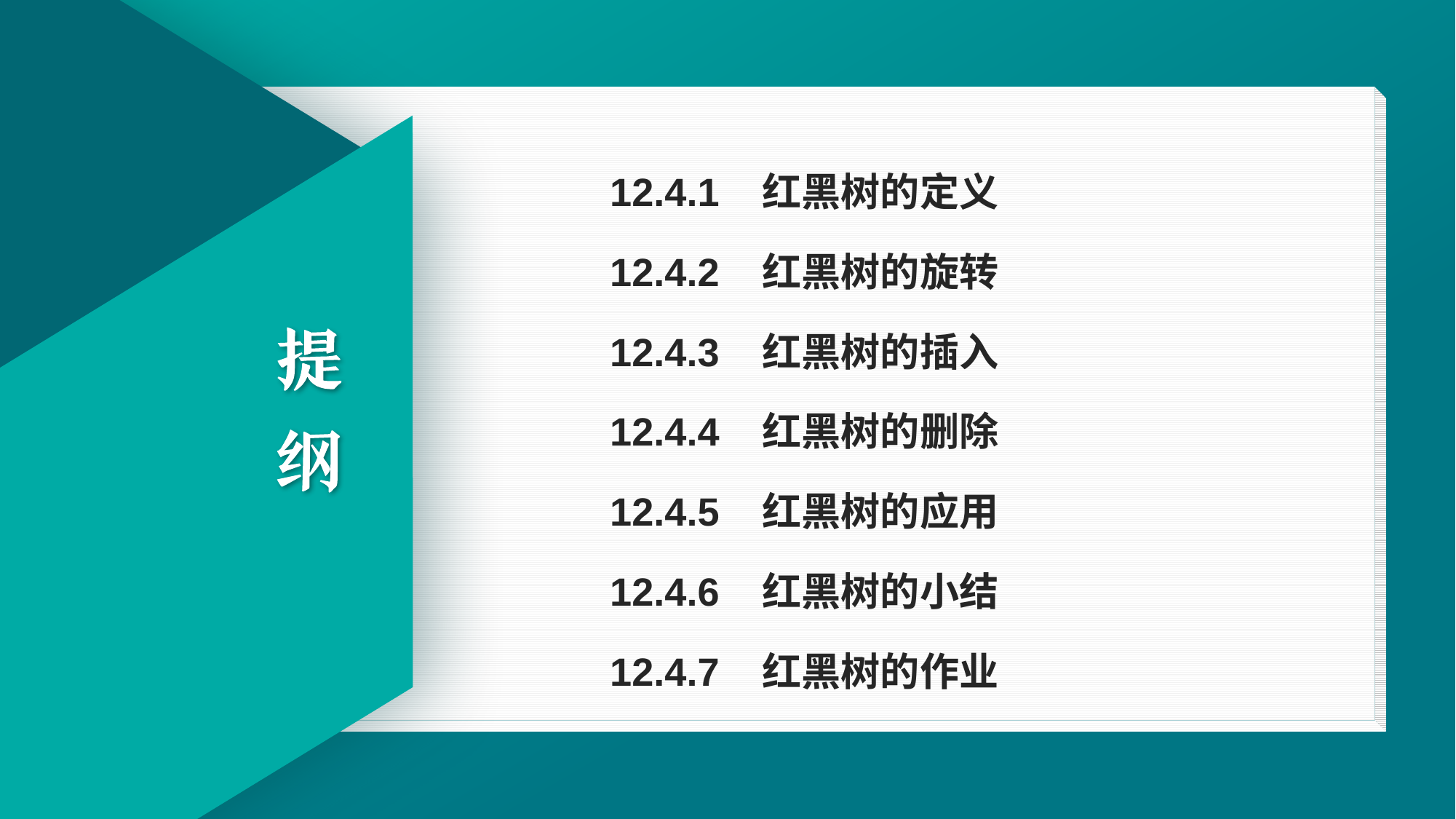

12.4.1   红黑树的定义
12.4.2   红黑树的旋转
12.4.3   红黑树的插入
12.4.4   红黑树的删除
12.4.5   红黑树的应用
12.4.6   红黑树的小结
12.4.7   红黑树的作业